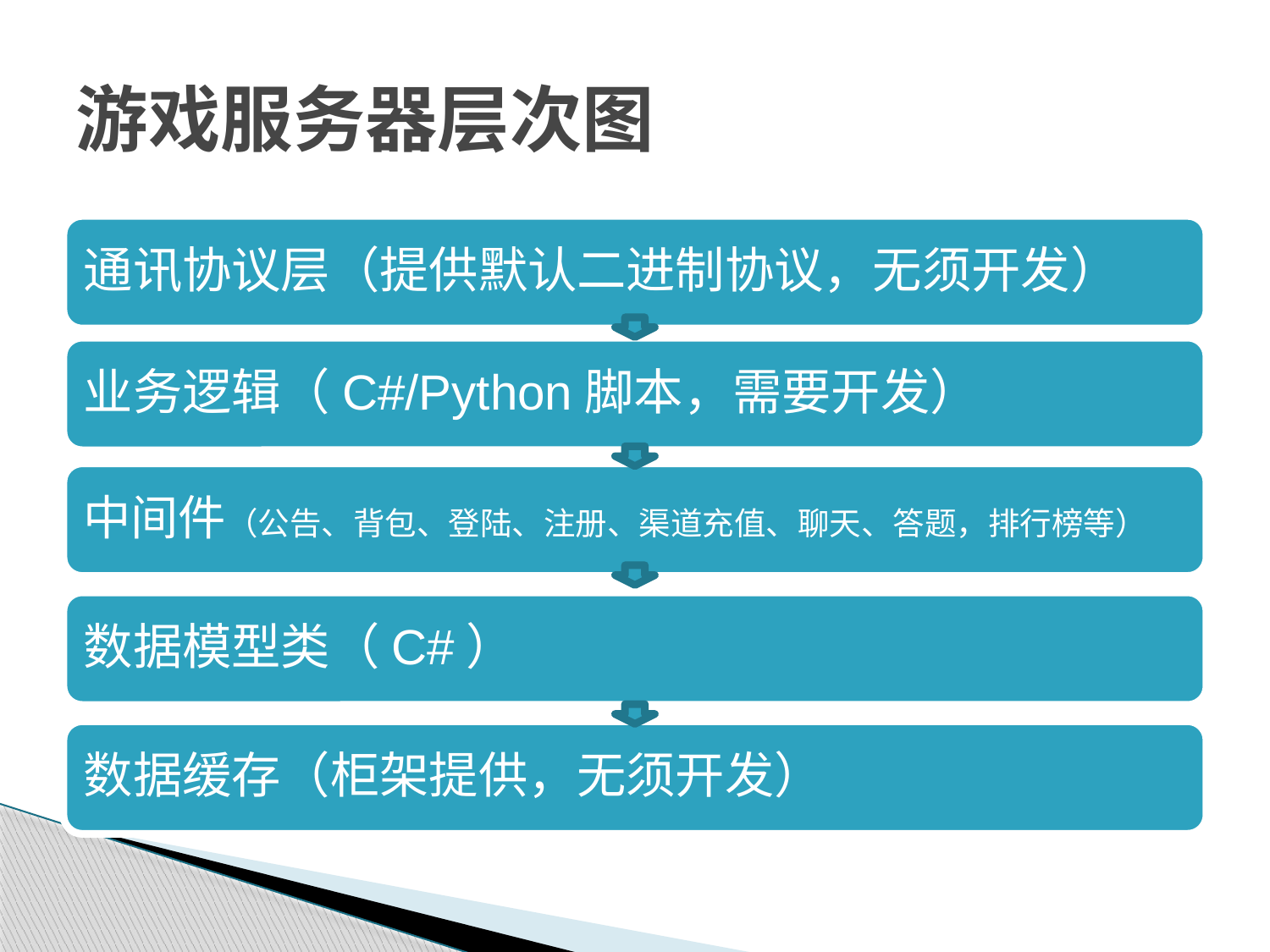

# 游戏服务器层次图
通讯协议层（提供默认二进制协议，无须开发）
数据模型类（C#）
中间件（公告、背包、登陆、注册、渠道充值、聊天、答题，排行榜等）
业务逻辑（C#/Python脚本，需要开发）
数据缓存（柜架提供，无须开发）